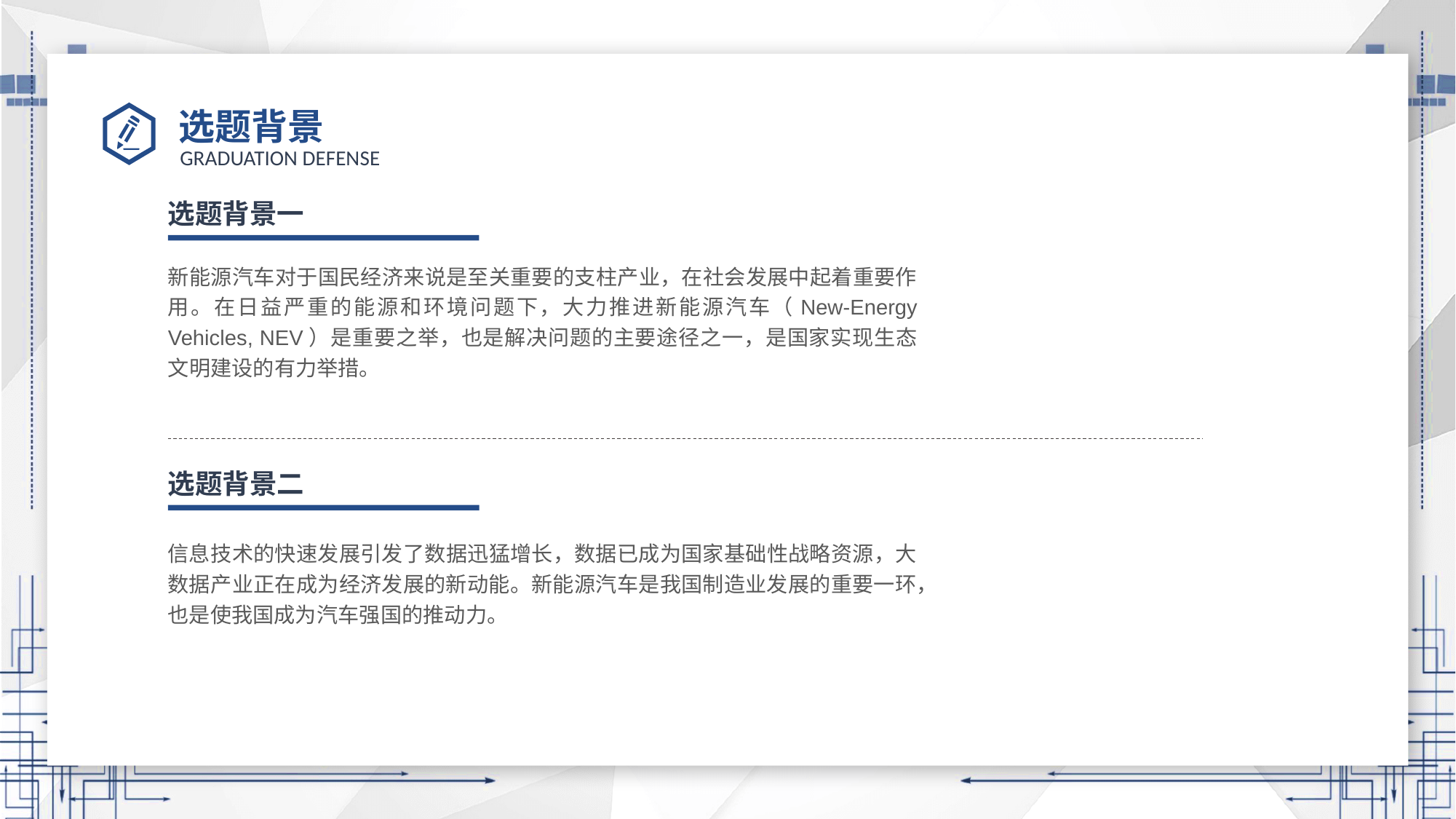

# 选题背景
选题背景一

新能源汽车对于国民经济来说是至关重要的支柱产业，在社会发展中起着重要作用。在日益严重的能源和环境问题下，大力推进新能源汽车（New-Energy Vehicles, NEV）是重要之举，也是解决问题的主要途径之一，是国家实现生态文明建设的有力举措。
选题背景二

信息技术的快速发展引发了数据迅猛增长，数据已成为国家基础性战略资源，大数据产业正在成为经济发展的新动能。新能源汽车是我国制造业发展的重要一环，也是使我国成为汽车强国的推动力。